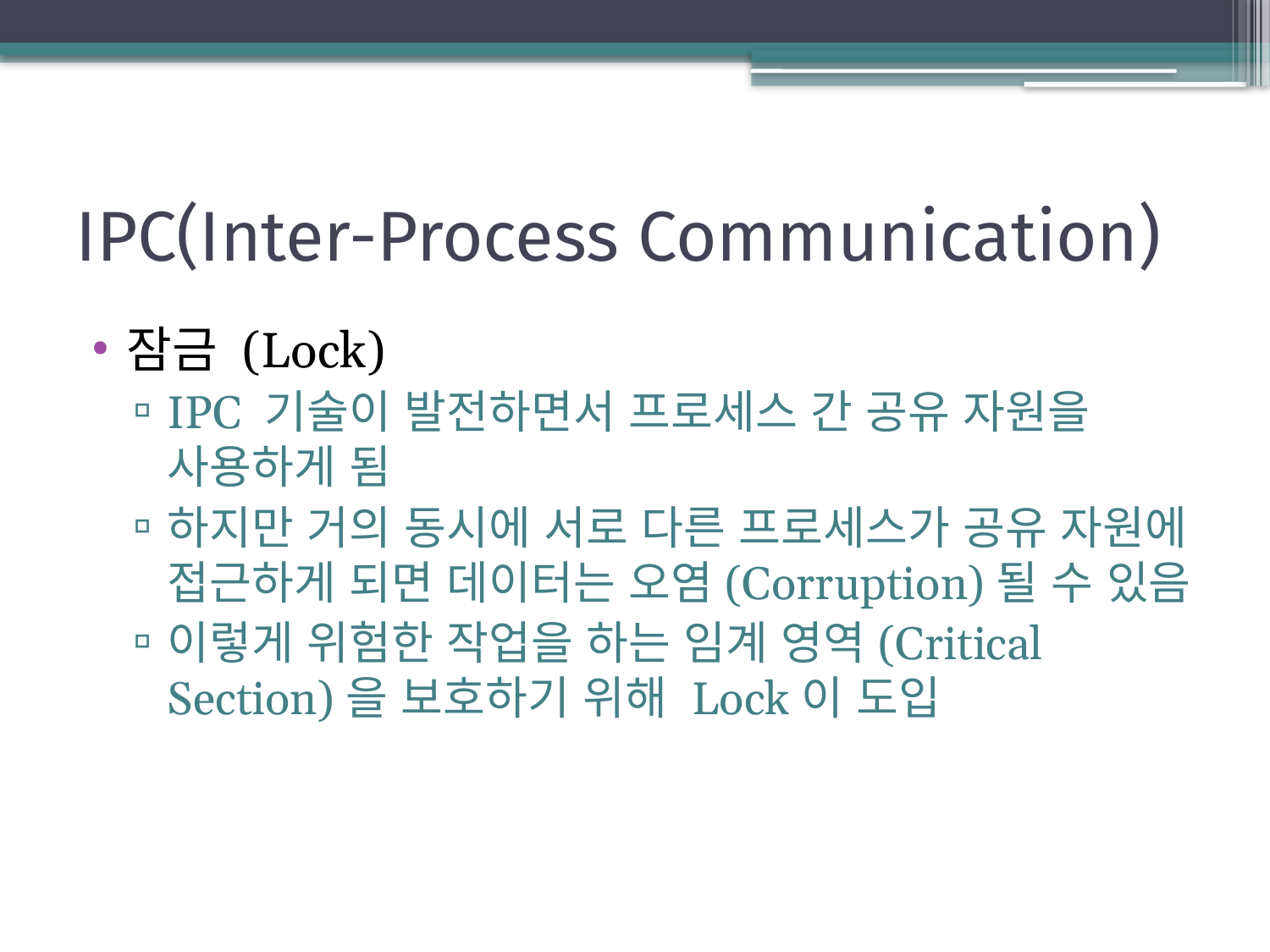

# IPC(Inter-Process Communication)
잠금 (Lock)
IPC 기술이 발전하면서 프로세스 간 공유 자원을 사용하게 됨
하지만 거의 동시에 서로 다른 프로세스가 공유 자원에 접근하게 되면 데이터는 오염(Corruption)될 수 있음
이렇게 위험한 작업을 하는 임계 영역(Critical Section)을 보호하기 위해 Lock이 도입